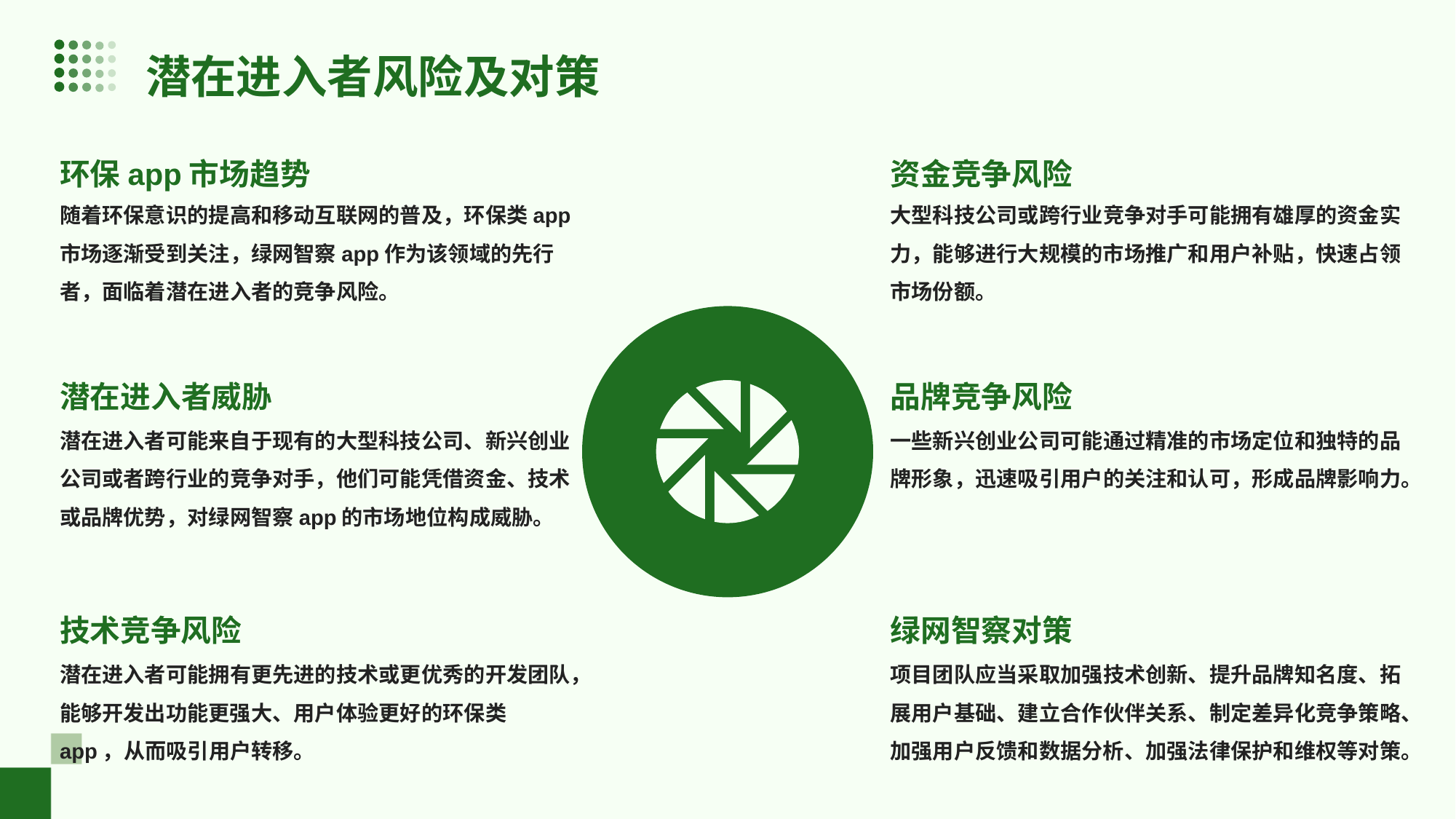

潜在进入者风险及对策

环保app市场趋势
资金竞争风险
随着环保意识的提高和移动互联网的普及，环保类app市场逐渐受到关注，绿网智察app作为该领域的先行者，面临着潜在进入者的竞争风险。
大型科技公司或跨行业竞争对手可能拥有雄厚的资金实力，能够进行大规模的市场推广和用户补贴，快速占领市场份额。

潜在进入者威胁
品牌竞争风险

潜在进入者可能来自于现有的大型科技公司、新兴创业公司或者跨行业的竞争对手，他们可能凭借资金、技术或品牌优势，对绿网智察app的市场地位构成威胁。
一些新兴创业公司可能通过精准的市场定位和独特的品牌形象，迅速吸引用户的关注和认可，形成品牌影响力。
技术竞争风险
绿网智察对策
潜在进入者可能拥有更先进的技术或更优秀的开发团队，能够开发出功能更强大、用户体验更好的环保类app，从而吸引用户转移。
项目团队应当采取加强技术创新、提升品牌知名度、拓展用户基础、建立合作伙伴关系、制定差异化竞争策略、加强用户反馈和数据分析、加强法律保护和维权等对策。